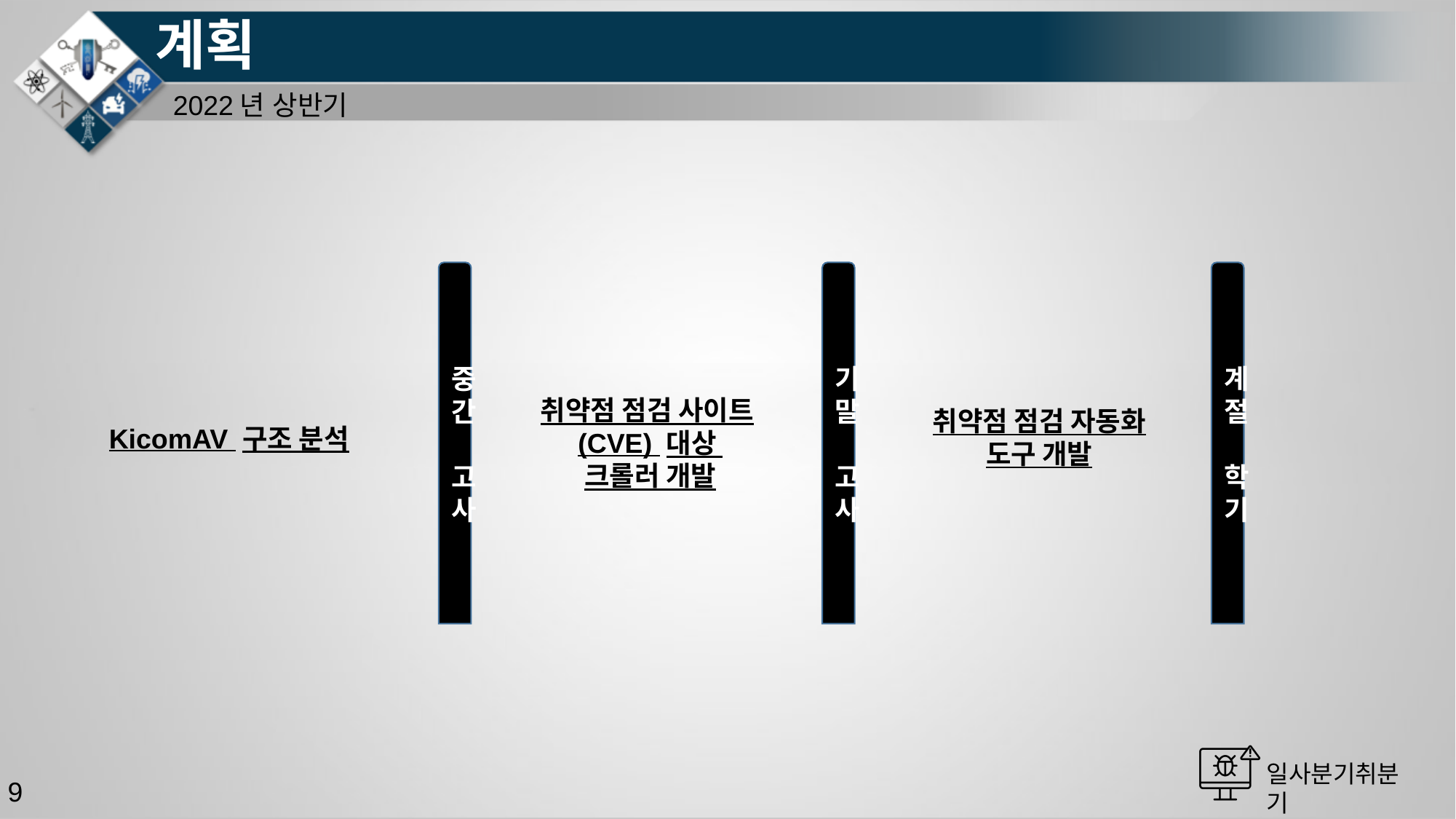

# 계획

2022년 상반기
중간
 고사
기말
 고사
계절
 학기
취약점 점검 사이트(CVE) 대상
크롤러 개발
취약점 점검 자동화 도구 개발
KicomAV 구조 분석